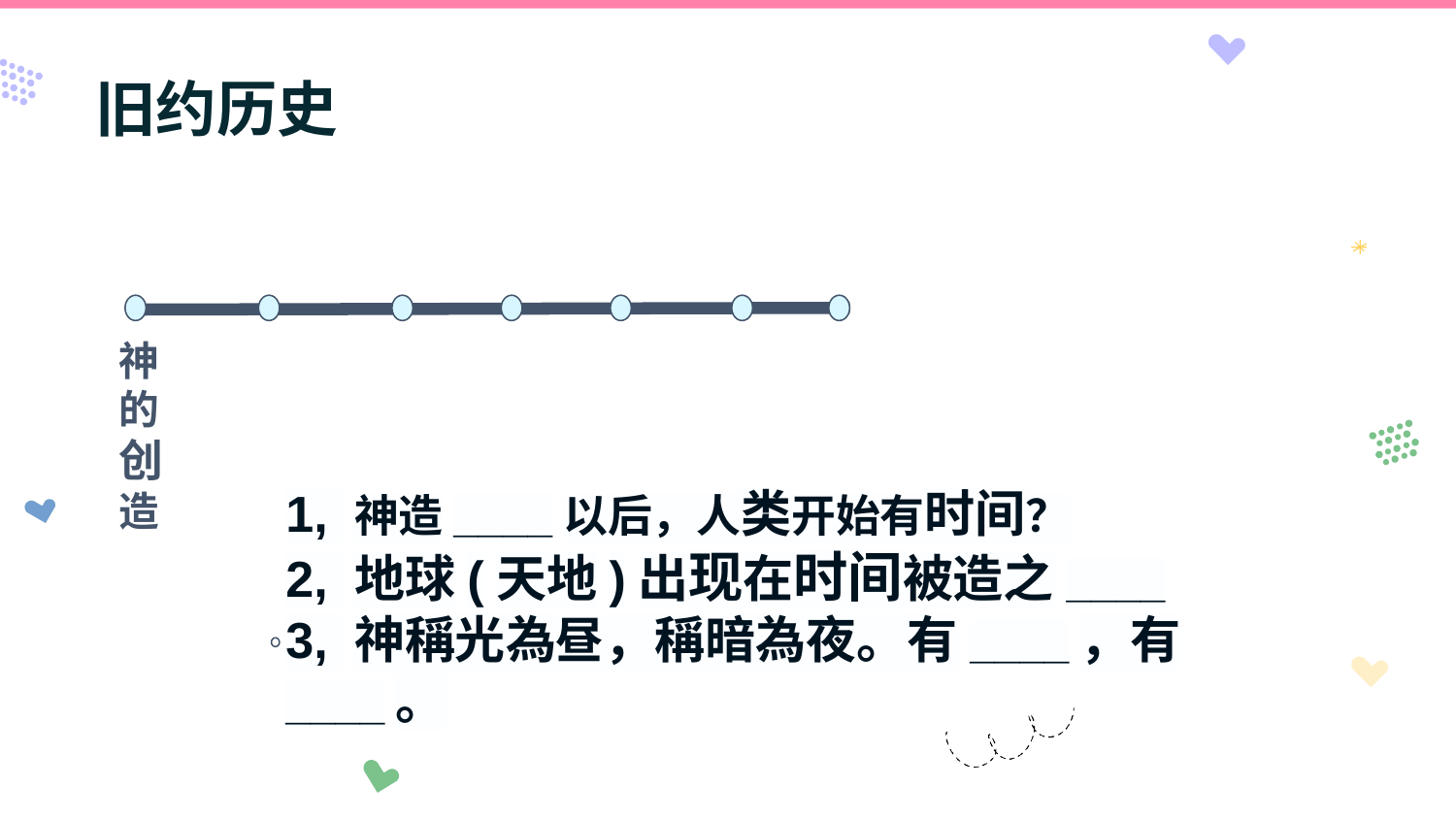

# 旧约历史

神的创造

1, 神造____以后，人类开始有时间？
2, 地球(天地)出现在时间被造之____
3, 神稱光為昼，稱暗為夜。有____，有____。